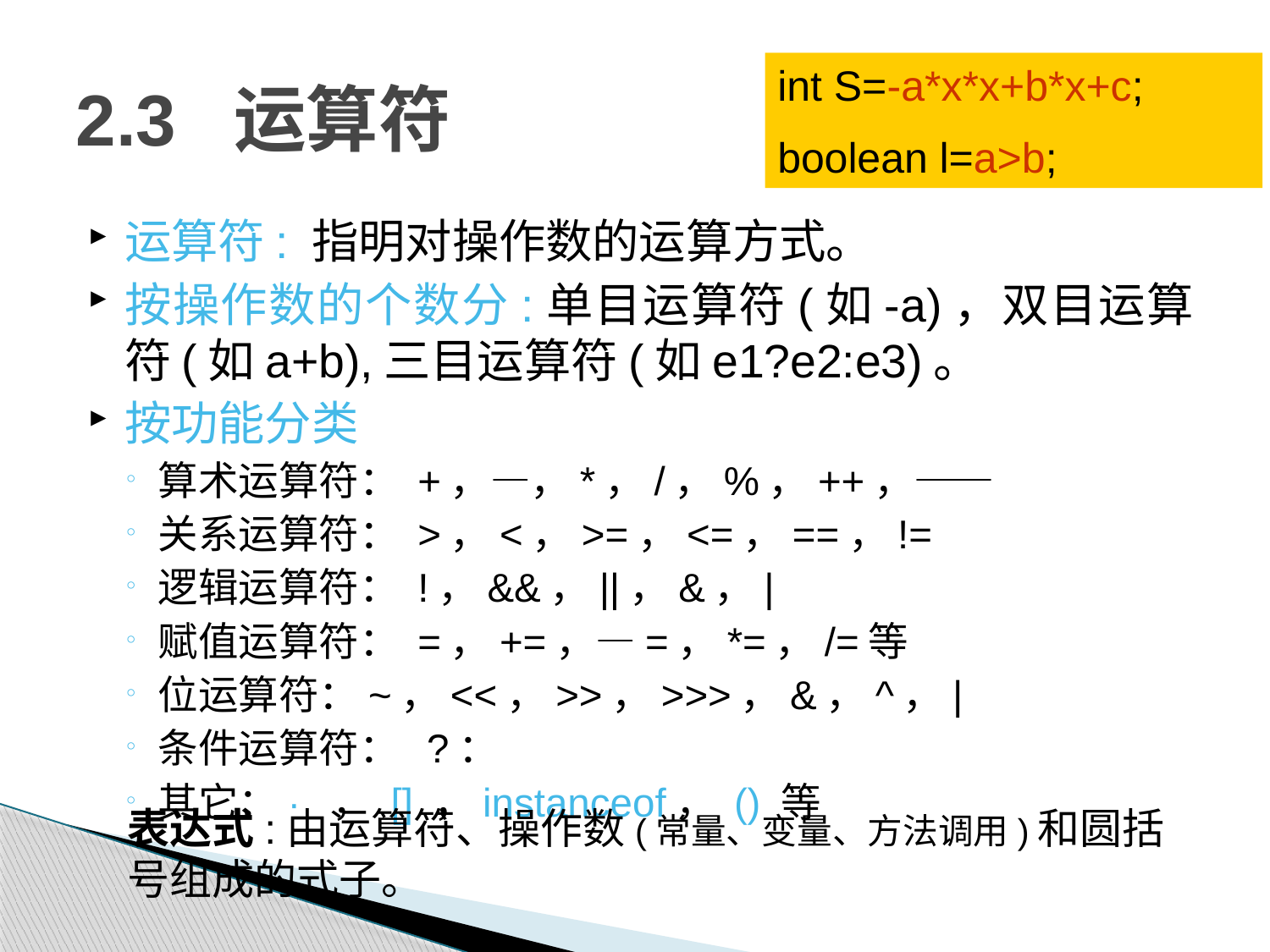

# 2.3  运算符
int S=-a*x*x+b*x+c;
boolean l=a>b;
运算符: 指明对操作数的运算方式。
按操作数的个数分:单目运算符(如-a)，双目运算符(如a+b),三目运算符(如e1?e2:e3)。
按功能分类
算术运算符： +，―，*，/，%，++，――
关系运算符： >，<，>=，<=，==，!=
逻辑运算符： !，&&，||，&，|
赋值运算符： =，+=，―=，*=，/=等
位运算符：~，<<，>>，>>>，&，^，|
条件运算符：  ?：
其它：·  ， [] ，instanceof， () 等
表达式:由运算符、操作数(常量、变量、方法调用)和圆括号组成的式子。